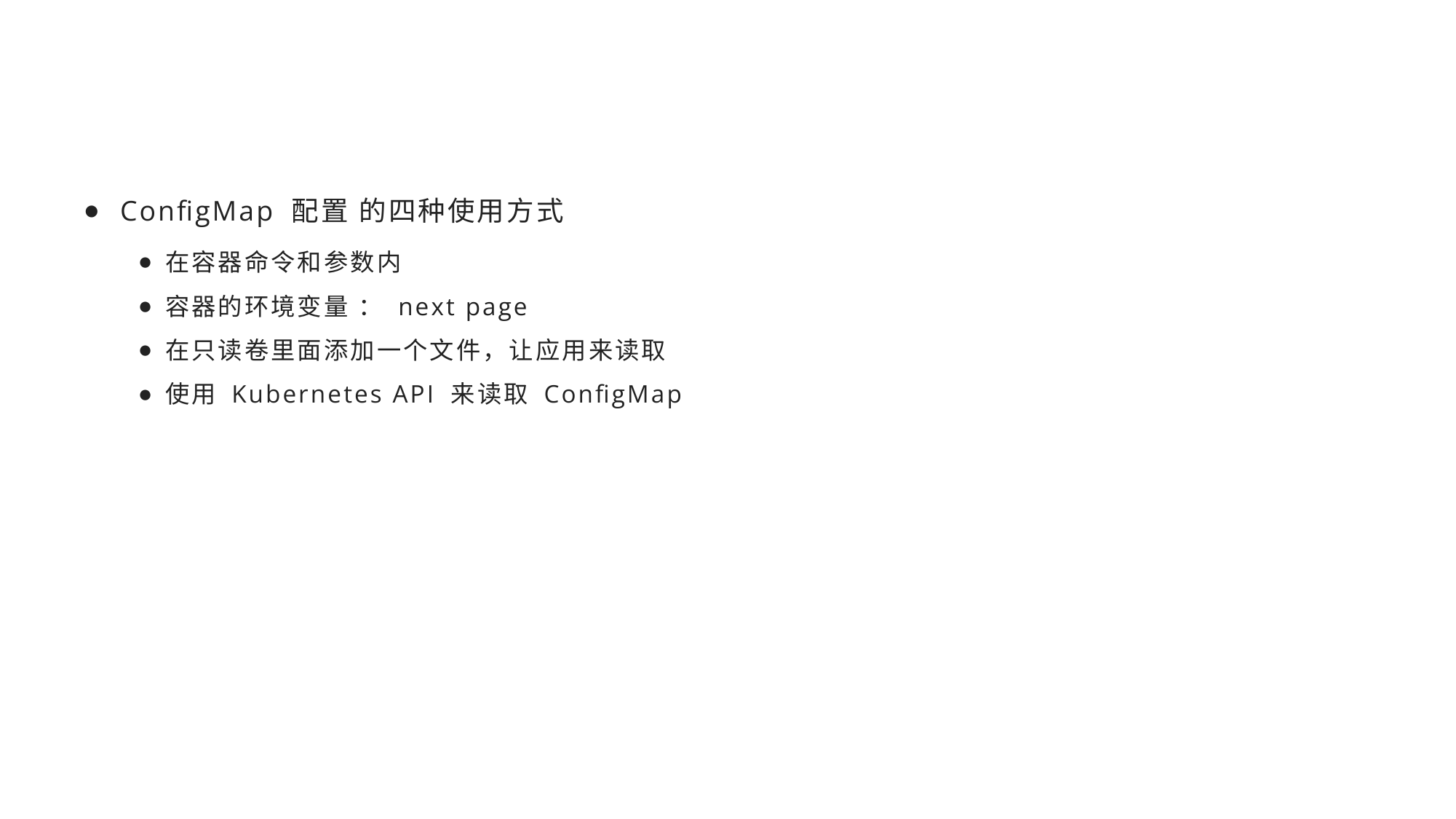

#
 ConfigMap 配置 的四种使用方式
在容器命令和参数内
容器的环境变量 ： next page
在只读卷里面添加一个文件，让应用来读取
使用 Kubernetes API 来读取 ConfigMap